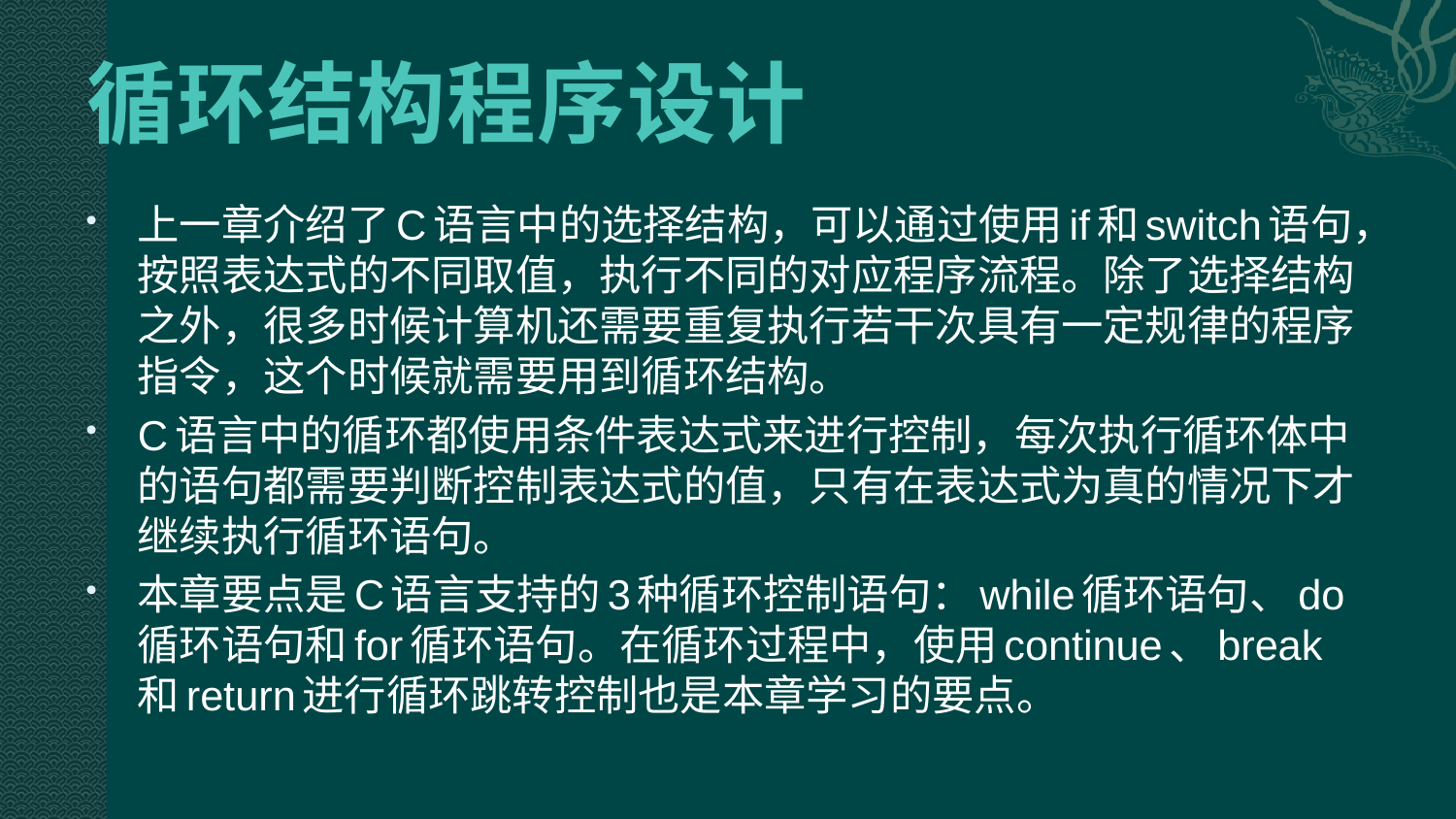

# 循环结构程序设计
上一章介绍了C语言中的选择结构，可以通过使用if和switch语句，按照表达式的不同取值，执行不同的对应程序流程。除了选择结构之外，很多时候计算机还需要重复执行若干次具有一定规律的程序指令，这个时候就需要用到循环结构。
C语言中的循环都使用条件表达式来进行控制，每次执行循环体中的语句都需要判断控制表达式的值，只有在表达式为真的情况下才继续执行循环语句。
本章要点是C语言支持的3种循环控制语句：while循环语句、do循环语句和for循环语句。在循环过程中，使用continue、break和return进行循环跳转控制也是本章学习的要点。